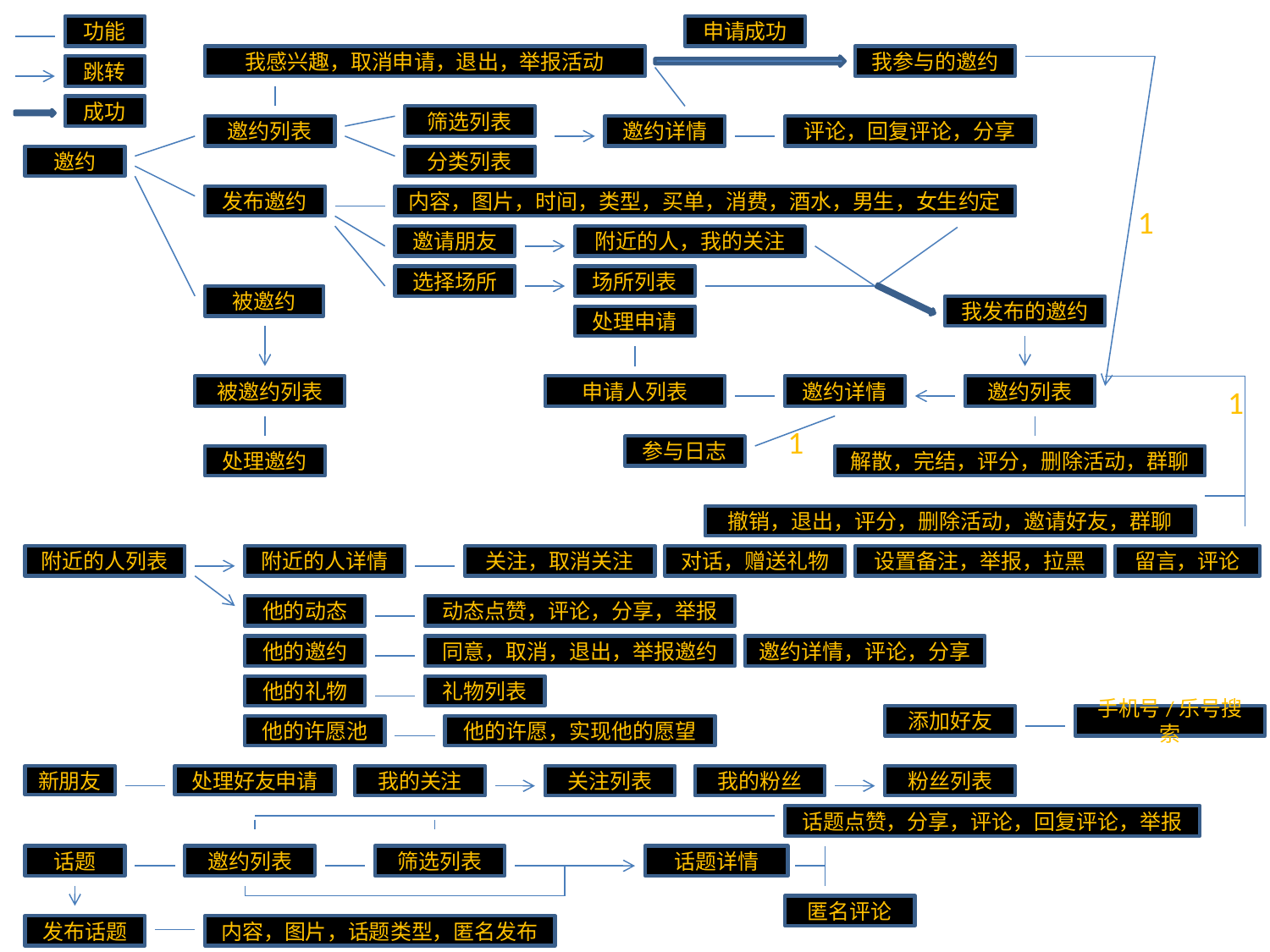

功能
申请成功
我感兴趣，取消申请，退出，举报活动
我参与的邀约
跳转

成功
筛选列表
邀约列表
邀约详情
评论，回复评论，分享
邀约
分类列表
发布邀约
内容，图片，时间，类型，买单，消费，酒水，男生，女生约定
1
邀请朋友
附近的人，我的关注
选择场所
场所列表

被邀约
我发布的邀约
处理申请
被邀约列表
申请人列表
邀约详情
邀约列表
1
1
参与日志
处理邀约
解散，完结，评分，删除活动，群聊
撤销，退出，评分，删除活动，邀请好友，群聊
附近的人列表
附近的人详情
关注，取消关注
对话，赠送礼物
设置备注，举报，拉黑
留言，评论
他的动态
动态点赞，评论，分享，举报
他的邀约
同意，取消，退出，举报邀约
邀约详情，评论，分享
他的礼物
礼物列表
添加好友
手机号/乐号搜索
他的许愿池
他的许愿，实现他的愿望
新朋友
处理好友申请
我的关注
关注列表
我的粉丝
粉丝列表
话题点赞，分享，评论，回复评论，举报
话题
邀约列表
筛选列表
话题详情
匿名评论
发布话题
内容，图片，话题类型，匿名发布